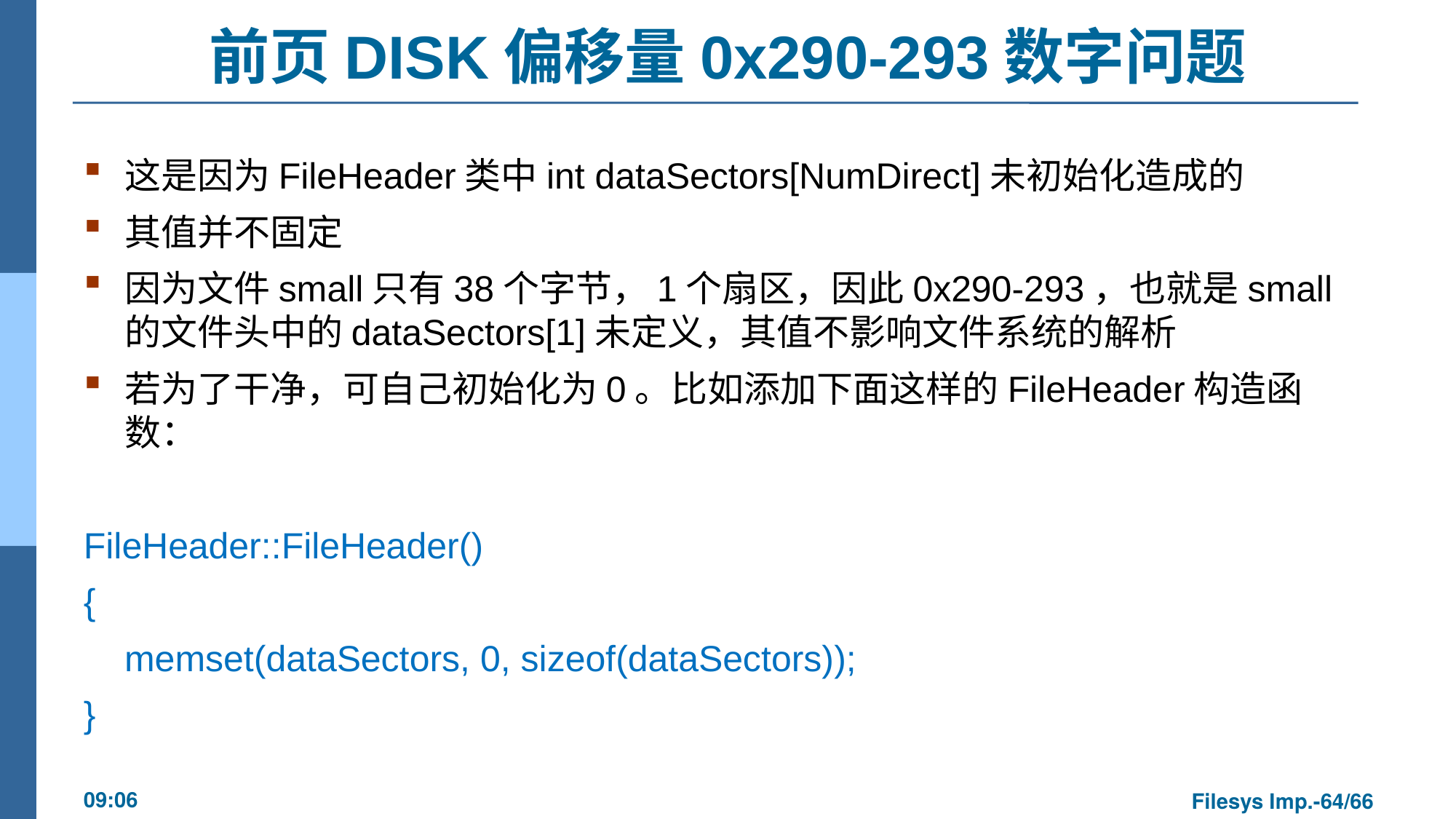

# 前页DISK偏移量0x290-293数字问题
这是因为FileHeader类中int dataSectors[NumDirect]未初始化造成的
其值并不固定
因为文件small只有38个字节，1个扇区，因此0x290-293，也就是small的文件头中的dataSectors[1]未定义，其值不影响文件系统的解析
若为了干净，可自己初始化为0。比如添加下面这样的FileHeader构造函数：

FileHeader::FileHeader()
{
    memset(dataSectors, 0, sizeof(dataSectors));
}